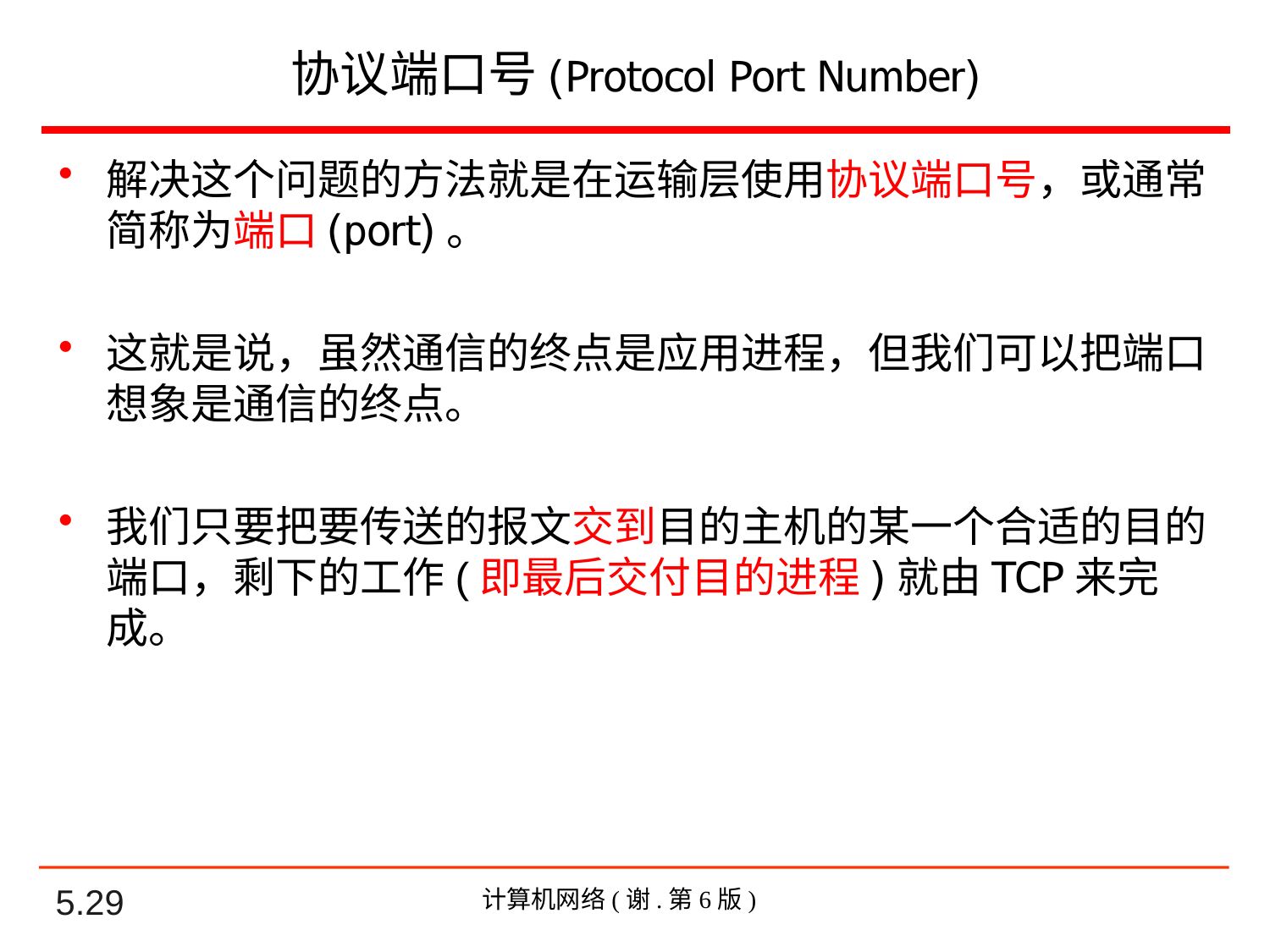

# 协议端口号(Protocol Port Number)
解决这个问题的方法就是在运输层使用协议端口号，或通常简称为端口(port)。

这就是说，虽然通信的终点是应用进程，但我们可以把端口想象是通信的终点。

我们只要把要传送的报文交到目的主机的某一个合适的目的端口，剩下的工作(即最后交付目的进程)就由TCP来完成。